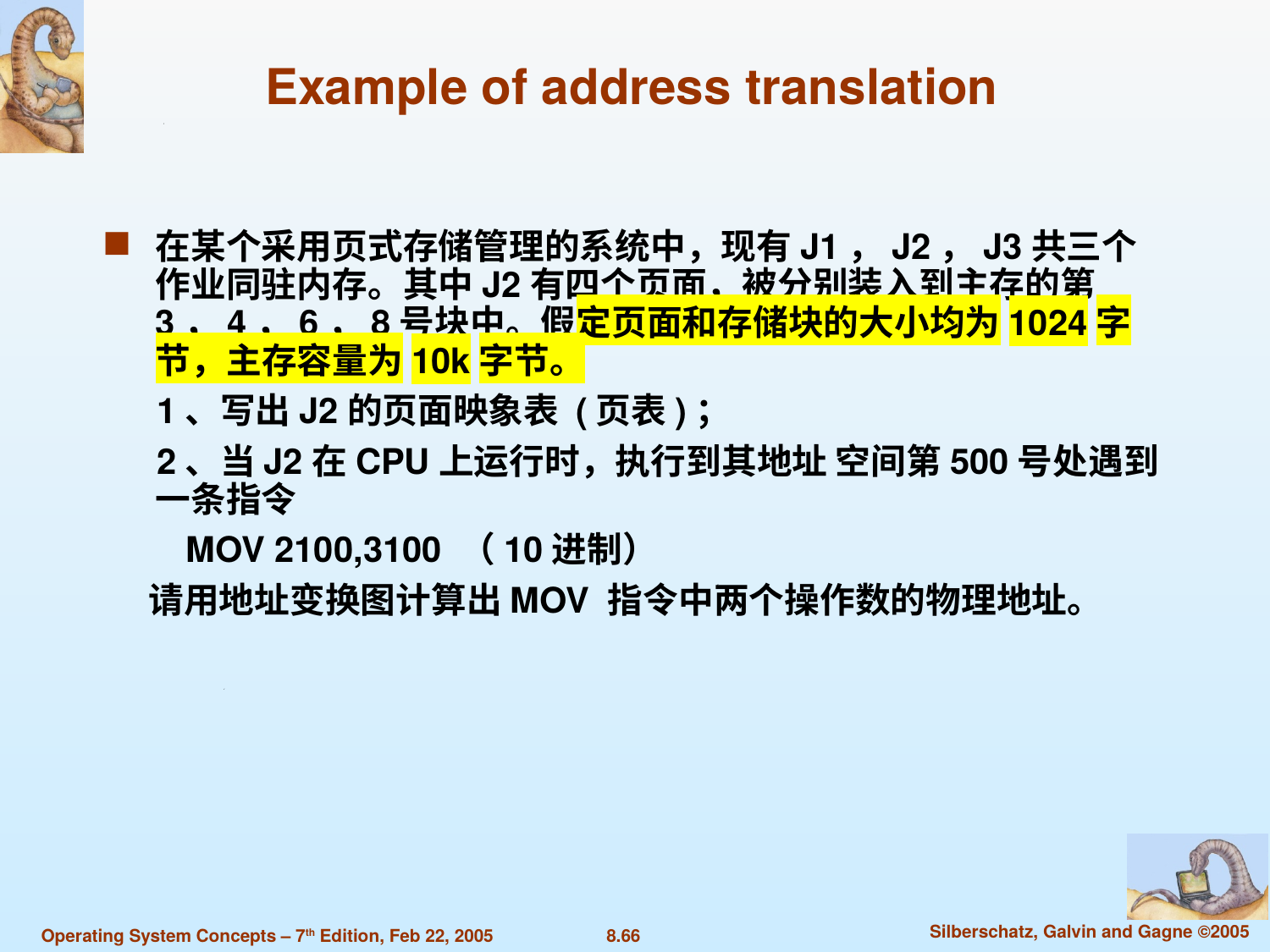

Example of address translation
在某个采用页式存储管理的系统中，现有J1，J2，J3共三个作业同驻内存。其中J2有四个页面，被分别装入到主存的第3，4，6，8号块中。假定页面和存储块的大小均为1024字节，主存容量为10k字节。
     1、写出J2的页面映象表 (页表)；
     2、当J2在CPU上运行时，执行到其地址 空间第500号处遇到一条指令
        MOV 2100,3100 （10进制）
    请用地址变换图计算出MOV 指令中两个操作数的物理地址。